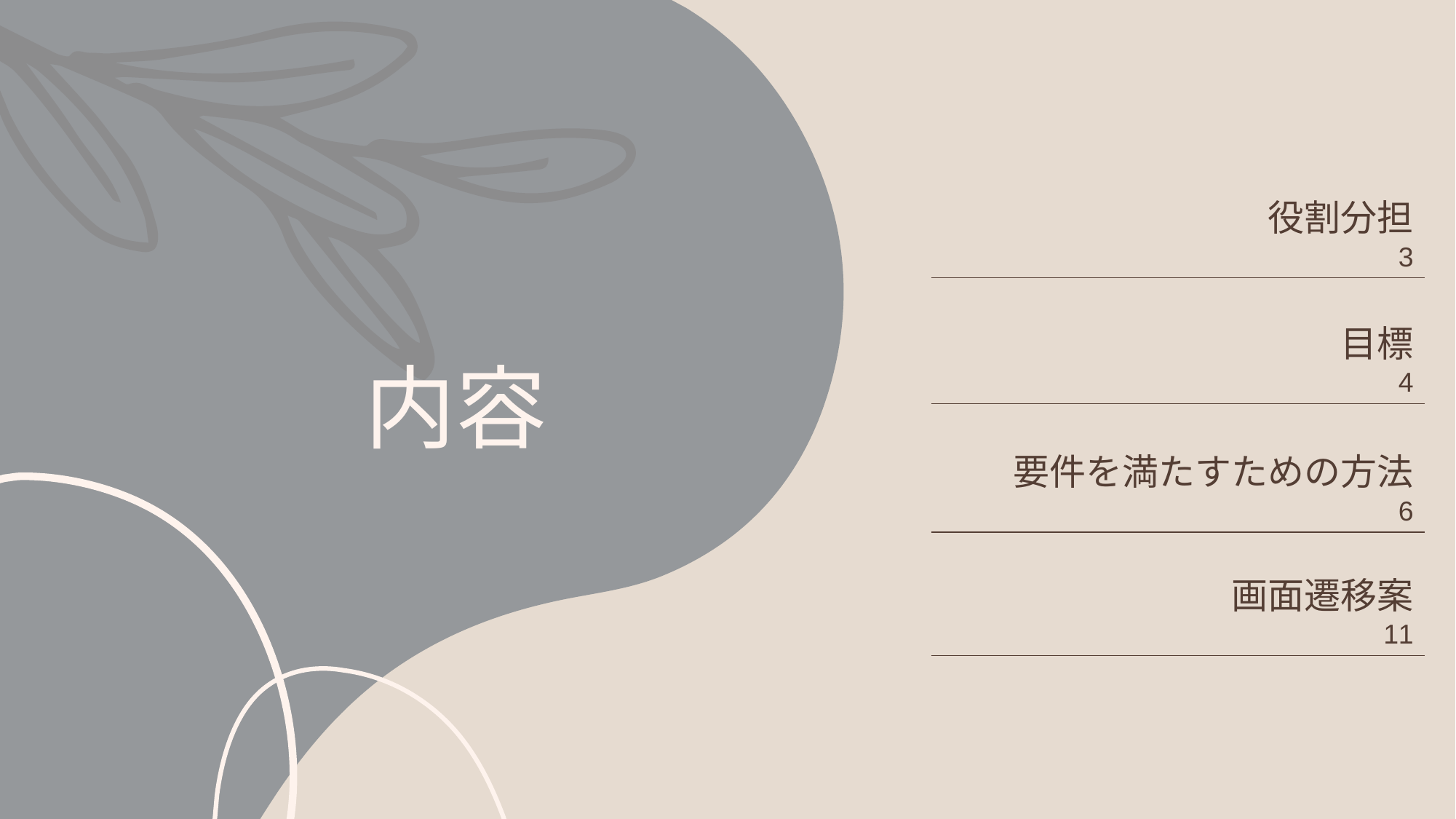

| 役割分担 3 |
| --- |
| 目標 4 |
| 要件を満たすための方法 6 |
| 画面遷移案 11 |
|  |
# 内容